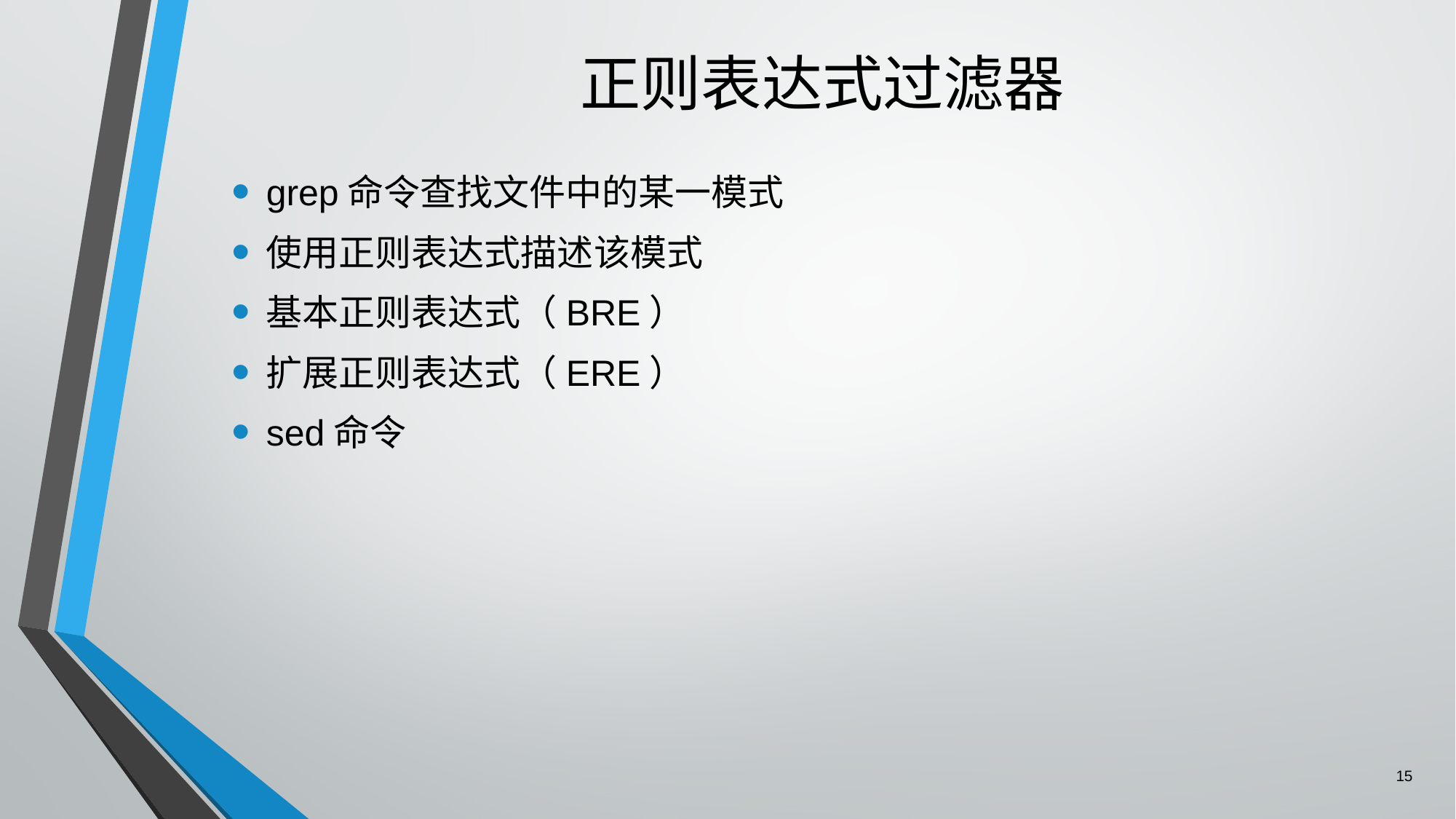

# 正则表达式过滤器
grep命令查找文件中的某一模式
使用正则表达式描述该模式
基本正则表达式（BRE）
扩展正则表达式（ERE）
sed命令

15